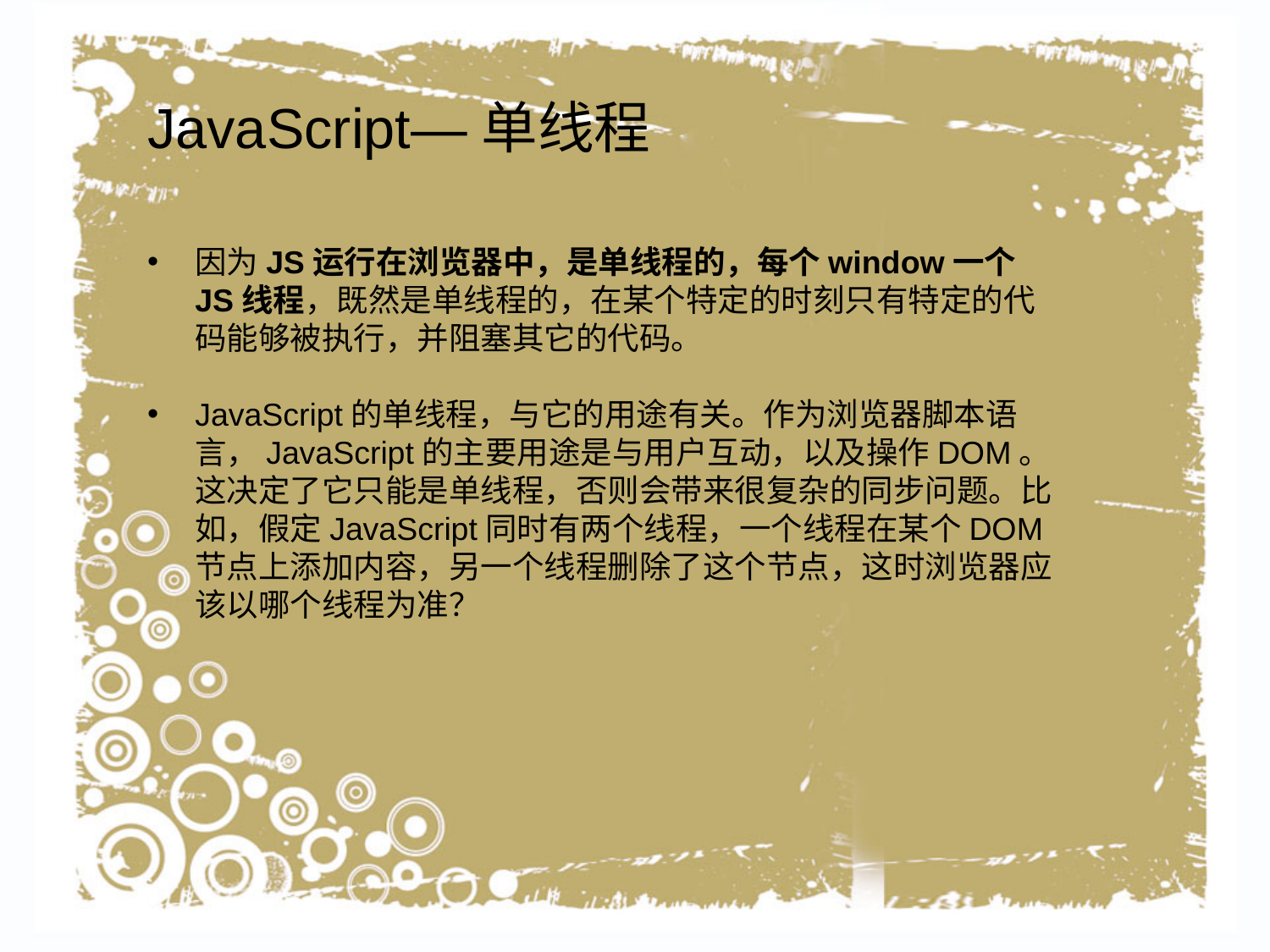

JavaScript—单线程

因为JS运行在浏览器中，是单线程的，每个window一个JS线程，既然是单线程的，在某个特定的时刻只有特定的代码能够被执行，并阻塞其它的代码。

JavaScript的单线程，与它的用途有关。作为浏览器脚本语言，JavaScript的主要用途是与用户互动，以及操作DOM。这决定了它只能是单线程，否则会带来很复杂的同步问题。比如，假定JavaScript同时有两个线程，一个线程在某个DOM节点上添加内容，另一个线程删除了这个节点，这时浏览器应该以哪个线程为准？